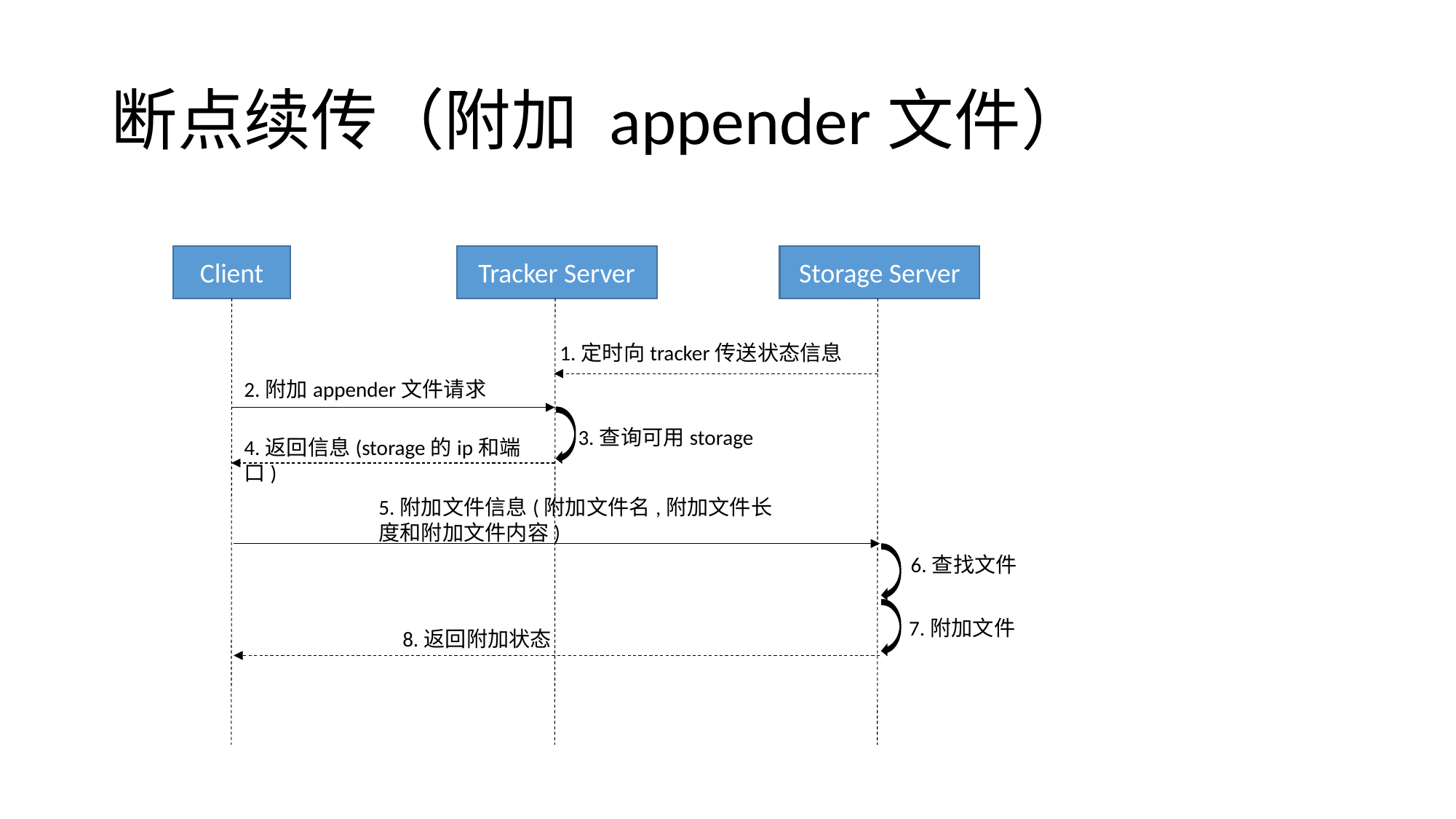

# 断点续传（附加 appender文件）
Client
Tracker Server
Storage Server
1.定时向tracker传送状态信息
2.附加appender文件请求

3.查询可用storage
4.返回信息(storage的ip和端口)
5.附加文件信息(附加文件名,附加文件长度和附加文件内容)

6.查找文件

7.附加文件
8.返回附加状态